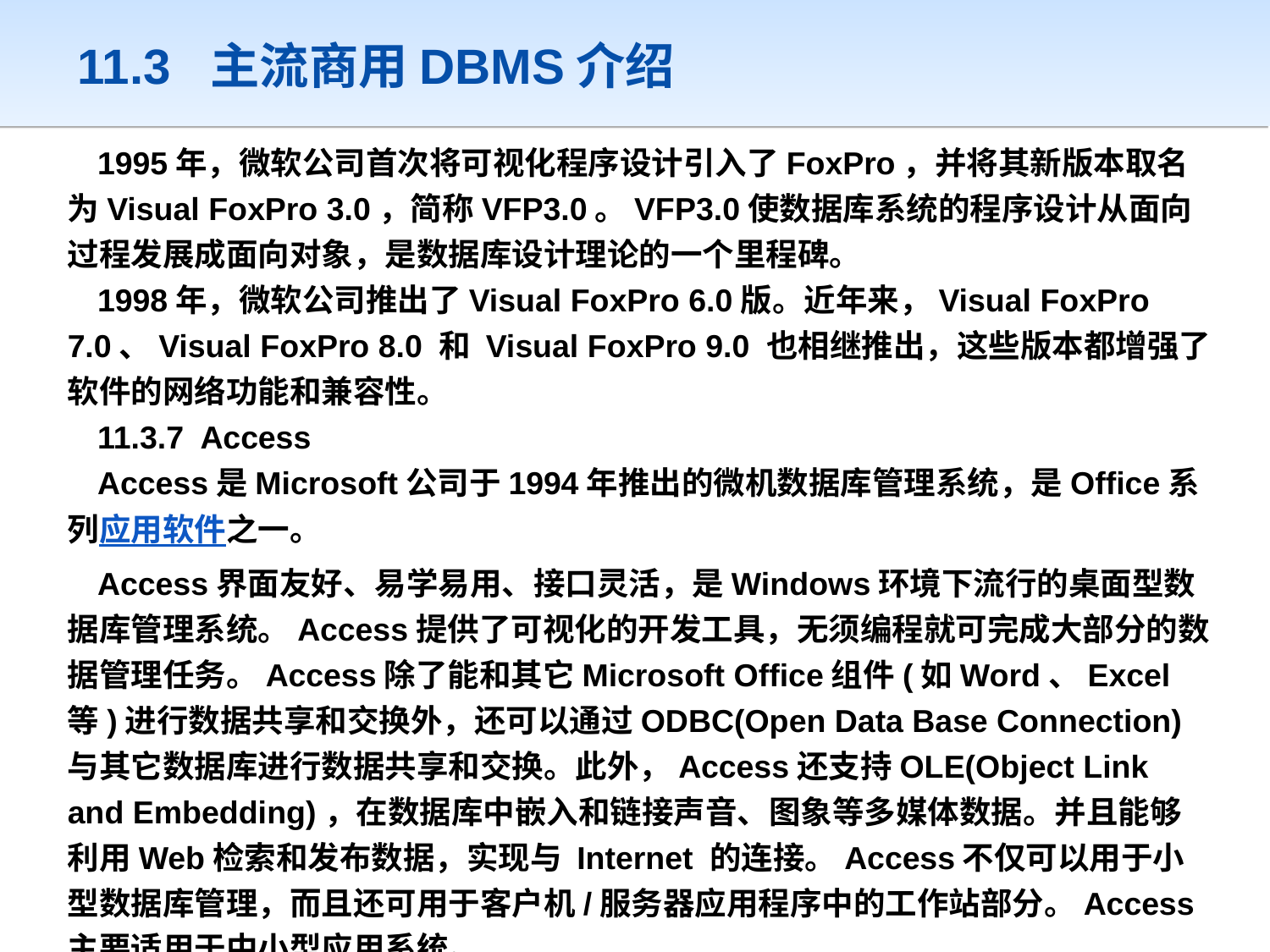

# 11.3  主流商用DBMS介绍
1995年，微软公司首次将可视化程序设计引入了FoxPro，并将其新版本取名为Visual FoxPro 3.0，简称VFP3.0。VFP3.0使数据库系统的程序设计从面向过程发展成面向对象，是数据库设计理论的一个里程碑。
1998年，微软公司推出了Visual FoxPro 6.0版。近年来，Visual FoxPro 7.0、Visual FoxPro 8.0 和 Visual FoxPro 9.0 也相继推出，这些版本都增强了软件的网络功能和兼容性。
11.3.7  Access
Access是Microsoft公司于1994年推出的微机数据库管理系统，是Office系列应用软件之一。
Access界面友好、易学易用、接口灵活，是Windows环境下流行的桌面型数据库管理系统。Access提供了可视化的开发工具，无须编程就可完成大部分的数据管理任务。Access除了能和其它Microsoft Office组件(如Word、Excel等)进行数据共享和交换外，还可以通过ODBC(Open Data Base Connection)与其它数据库进行数据共享和交换。此外，Access还支持OLE(Object Link and Embedding)，在数据库中嵌入和链接声音、图象等多媒体数据。并且能够利用Web检索和发布数据，实现与 Internet 的连接。Access不仅可以用于小型数据库管理，而且还可用于客户机/服务器应用程序中的工作站部分。Access主要适用于中小型应用系统。